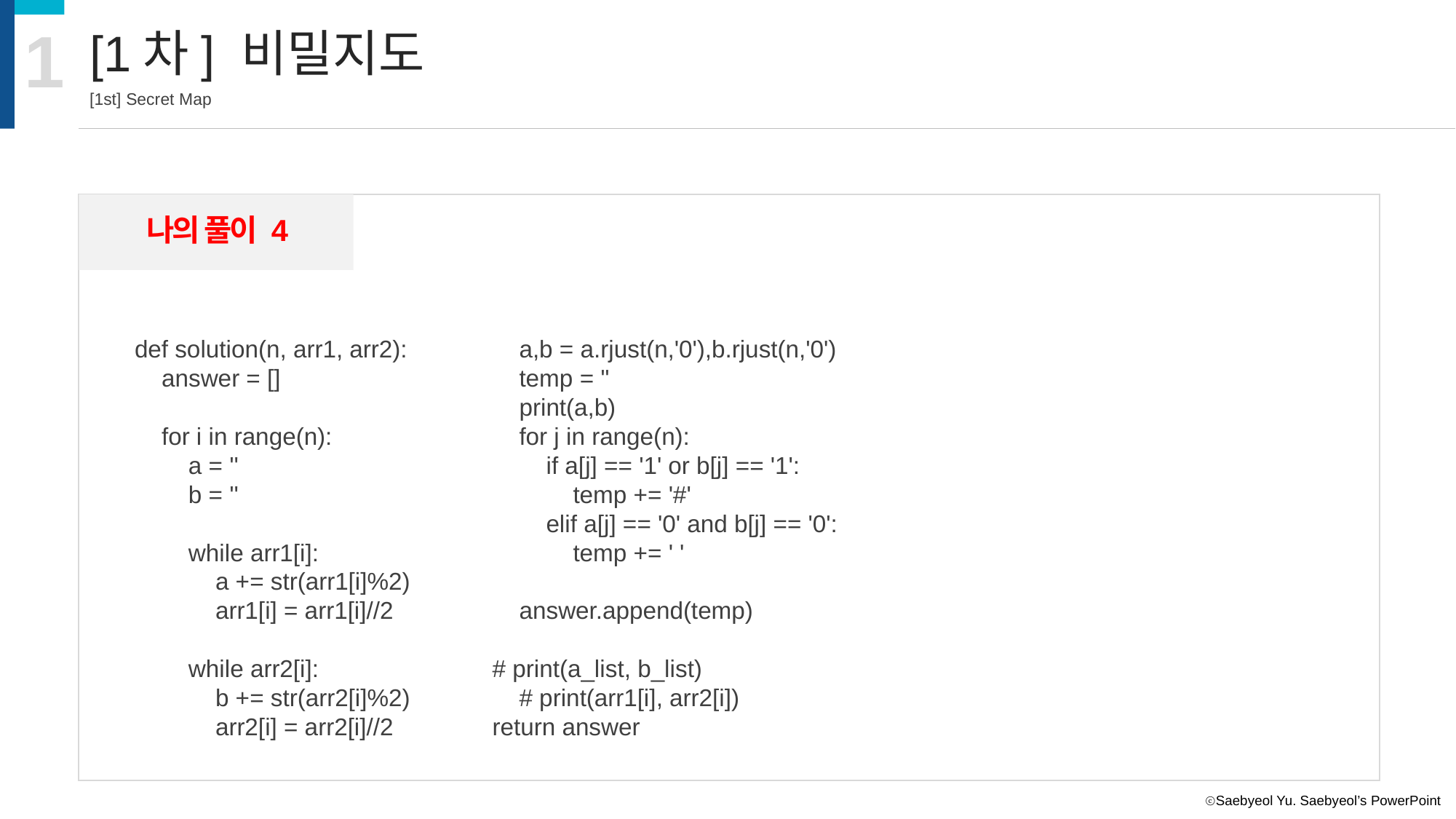

1
[1차] 비밀지도
[1st] Secret Map

나의 풀이 4
def solution(n, arr1, arr2):
    answer = []

    for i in range(n):
        a = ''
        b = ''

        while arr1[i]:
            a += str(arr1[i]%2)
            arr1[i] = arr1[i]//2

        while arr2[i]:
            b += str(arr2[i]%2)
            arr2[i] = arr2[i]//2
        a,b = a.rjust(n,'0'),b.rjust(n,'0')
        temp = ''
        print(a,b)
        for j in range(n):
            if a[j] == '1' or b[j] == '1':
                temp += '#'
            elif a[j] == '0' and b[j] == '0':
                temp += ' '

        answer.append(temp)

    # print(a_list, b_list)
        # print(arr1[i], arr2[i])
    return answer